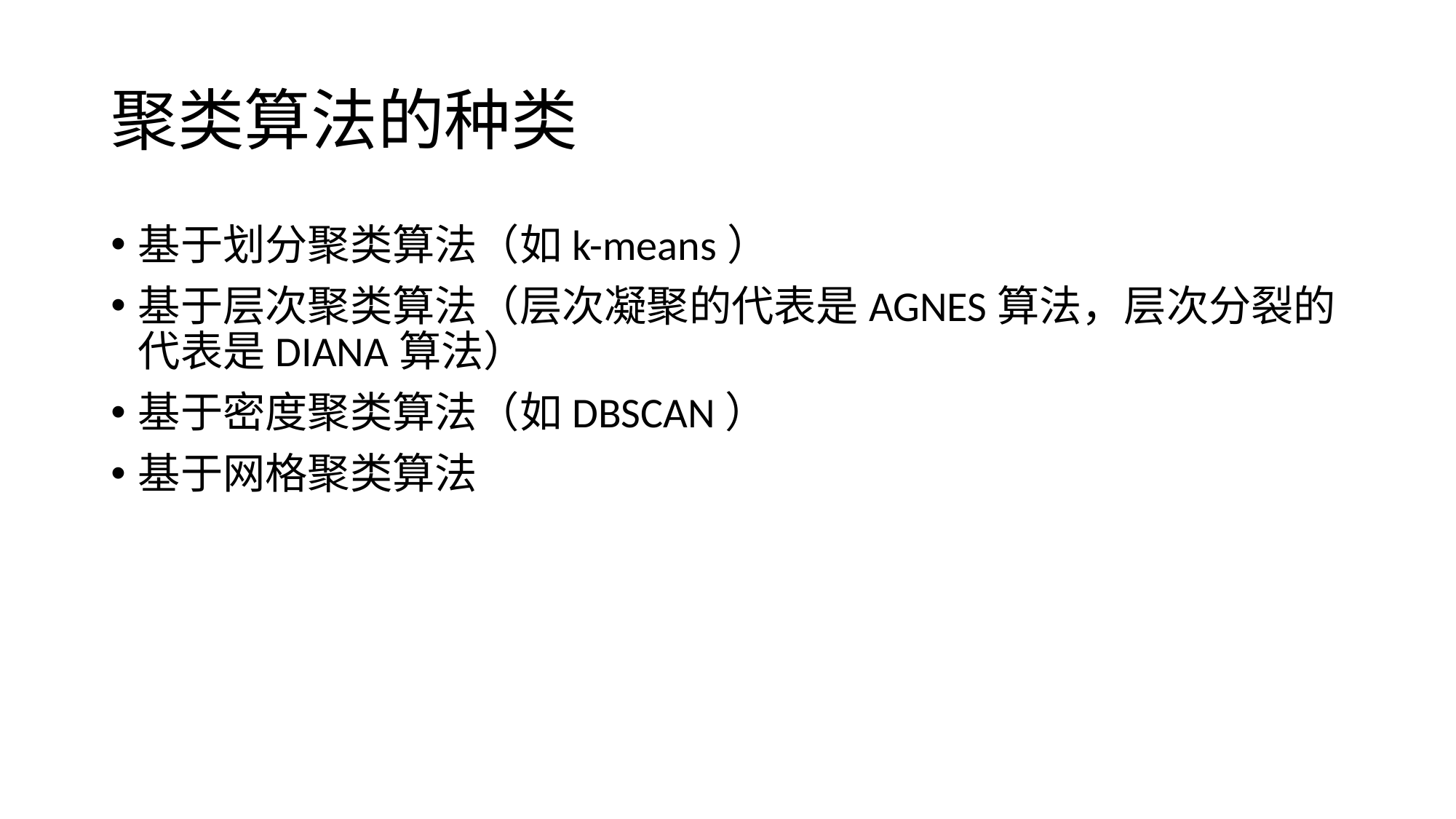

# 聚类算法的种类
基于划分聚类算法（如k-means）
基于层次聚类算法（层次凝聚的代表是AGNES算法，层次分裂的代表是DIANA算法）
基于密度聚类算法（如DBSCAN）
基于网格聚类算法